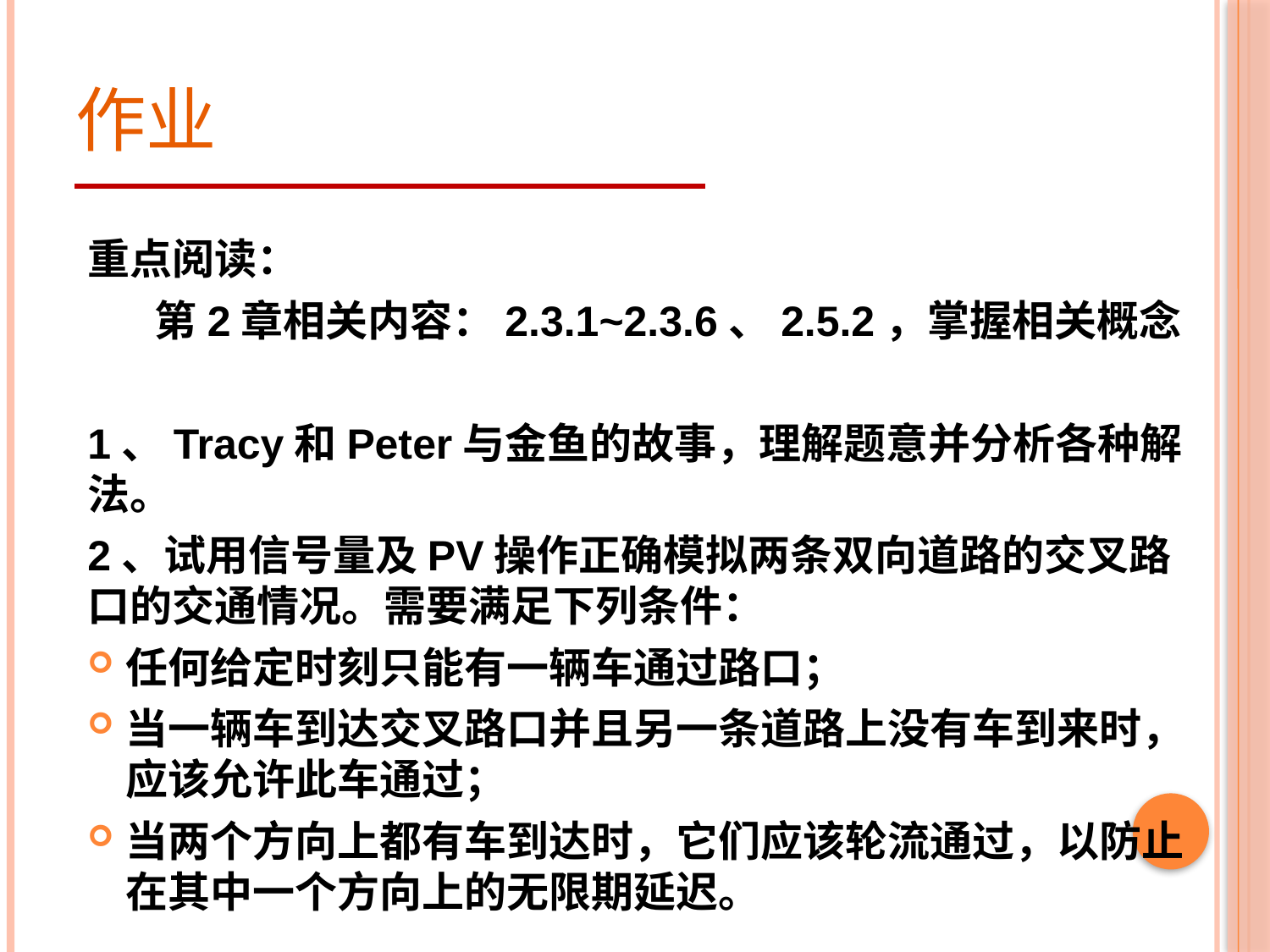

# 作业
重点阅读：
      第2章相关内容：2.3.1~2.3.6、2.5.2，掌握相关概念

1、Tracy和Peter与金鱼的故事，理解题意并分析各种解法。
2、试用信号量及PV操作正确模拟两条双向道路的交叉路口的交通情况。需要满足下列条件：
任何给定时刻只能有一辆车通过路口；
当一辆车到达交叉路口并且另一条道路上没有车到来时，应该允许此车通过；
当两个方向上都有车到达时，它们应该轮流通过，以防止在其中一个方向上的无限期延迟。